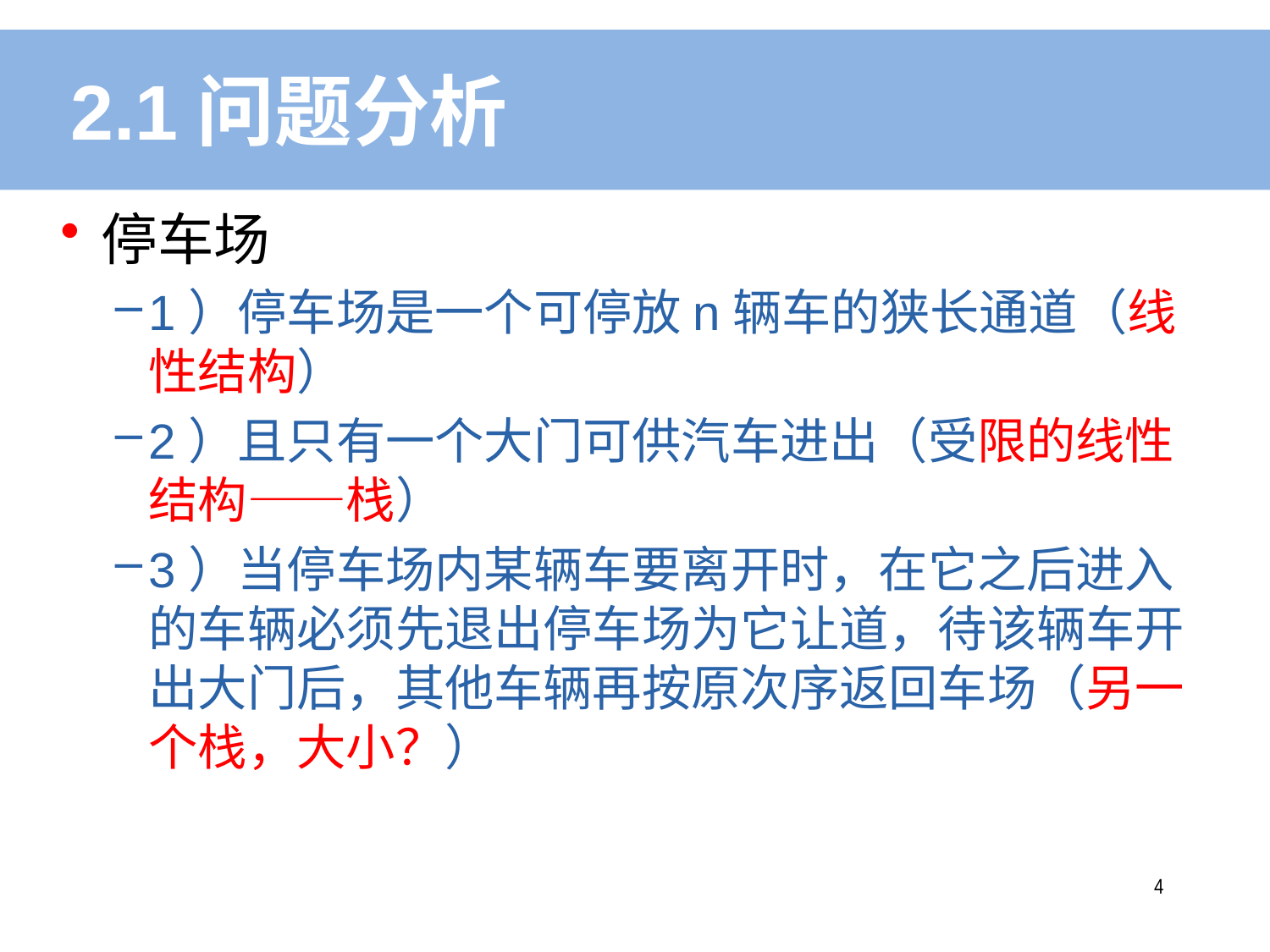

# 2.1问题分析
停车场
1）停车场是一个可停放n辆车的狭长通道（线性结构）
2）且只有一个大门可供汽车进出（受限的线性结构——栈）
3）当停车场内某辆车要离开时，在它之后进入的车辆必须先退出停车场为它让道，待该辆车开出大门后，其他车辆再按原次序返回车场（另一个栈，大小？）
4